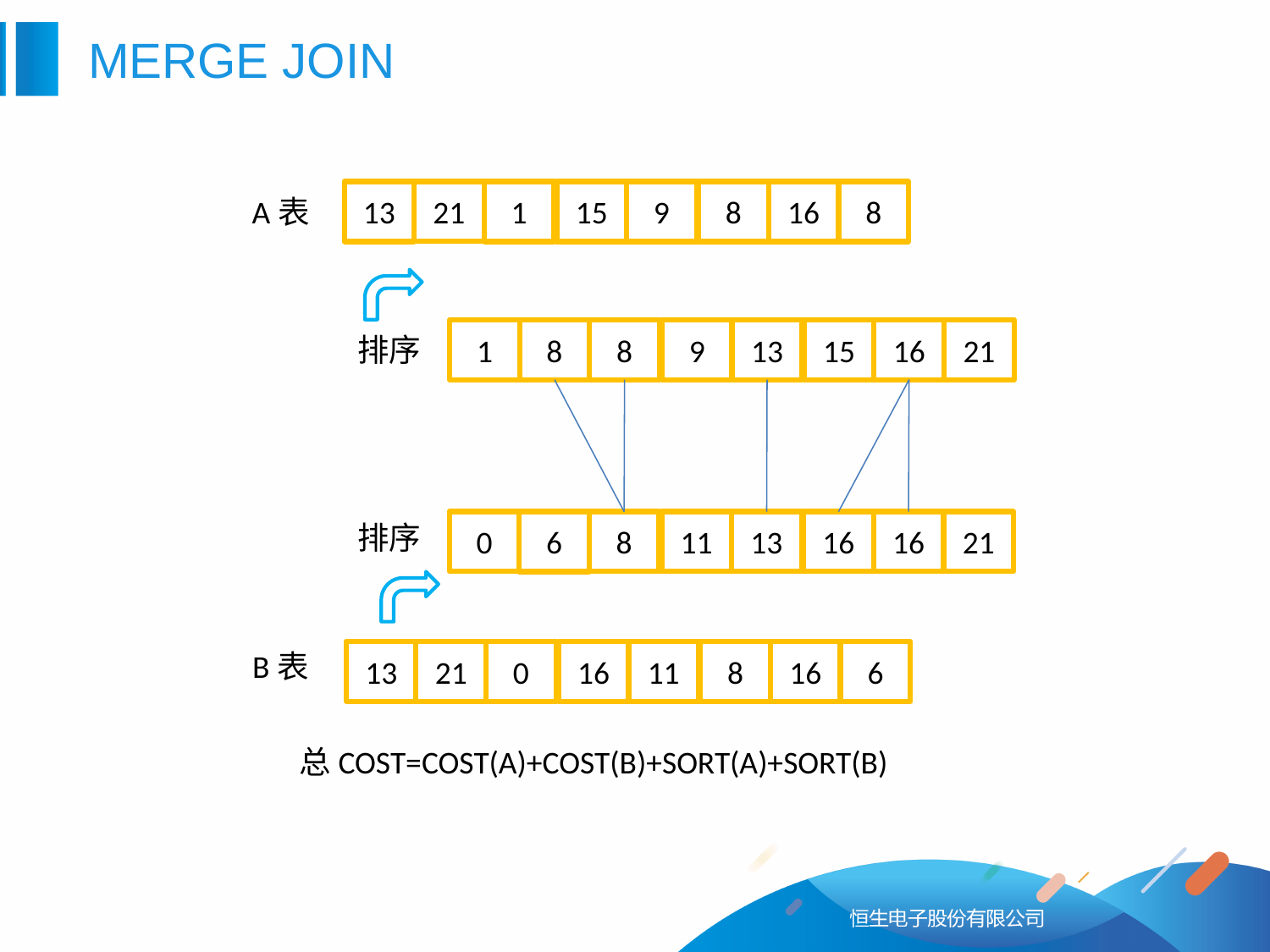

MERGE JOIN
21
13
1
15
9
8
16
8
A表

8
1
8
9
13
15
16
21
排序
排序
6
0
8
11
13
16
16
21

B表
21
13
0
16
11
8
16
6
总COST=COST(A)+COST(B)+SORT(A)+SORT(B)